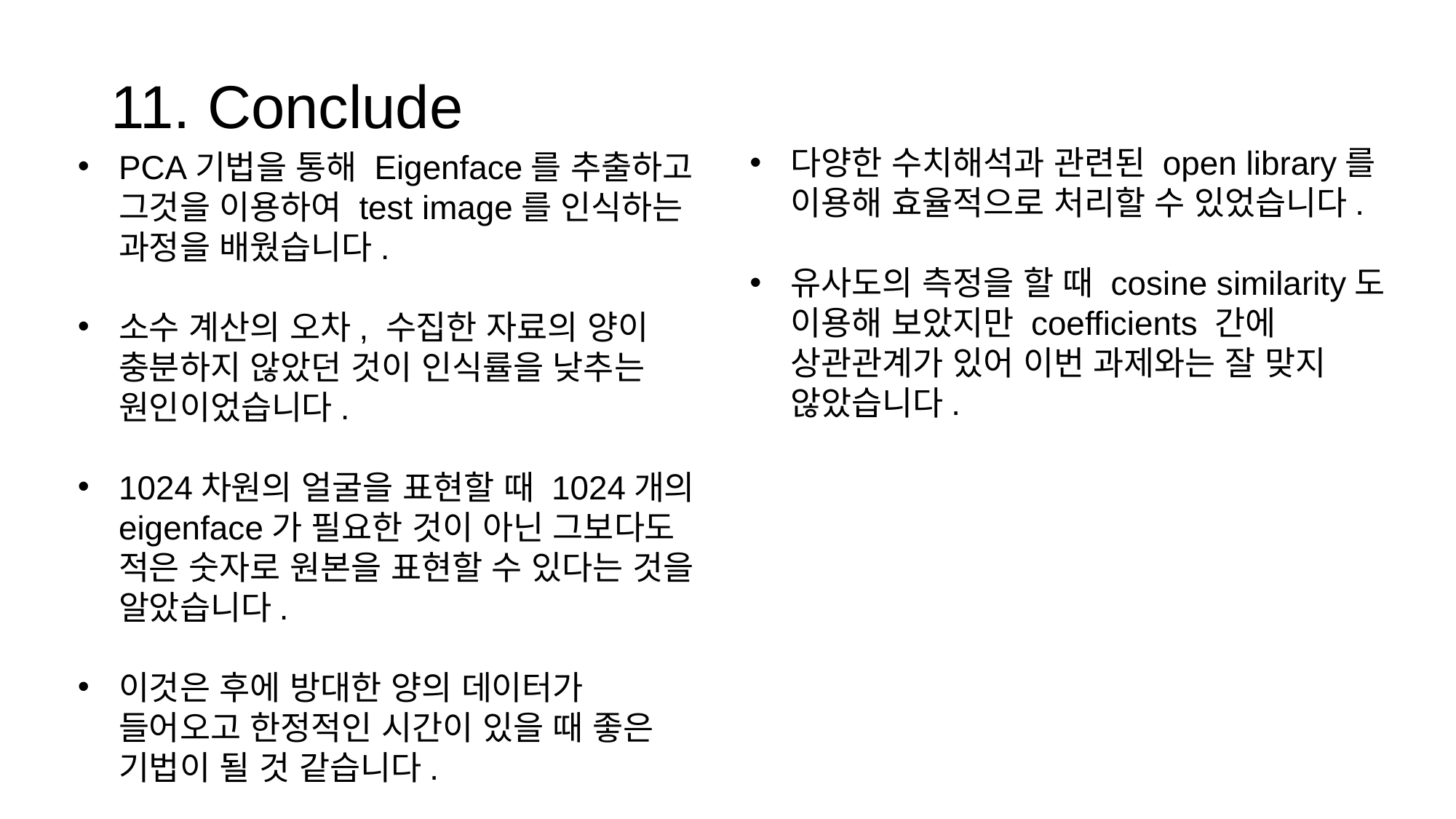

11. Conclude
다양한 수치해석과 관련된 open library를 이용해 효율적으로 처리할 수 있었습니다.

유사도의 측정을 할 때 cosine similarity도 이용해 보았지만 coefficients 간에 상관관계가 있어 이번 과제와는 잘 맞지 않았습니다.
PCA기법을 통해 Eigenface를 추출하고 그것을 이용하여 test image를 인식하는 과정을 배웠습니다.

소수 계산의 오차, 수집한 자료의 양이 충분하지 않았던 것이 인식률을 낮추는 원인이었습니다.

1024차원의 얼굴을 표현할 때 1024개의 eigenface가 필요한 것이 아닌 그보다도 적은 숫자로 원본을 표현할 수 있다는 것을 알았습니다.

이것은 후에 방대한 양의 데이터가 들어오고 한정적인 시간이 있을 때 좋은 기법이 될 것 같습니다.